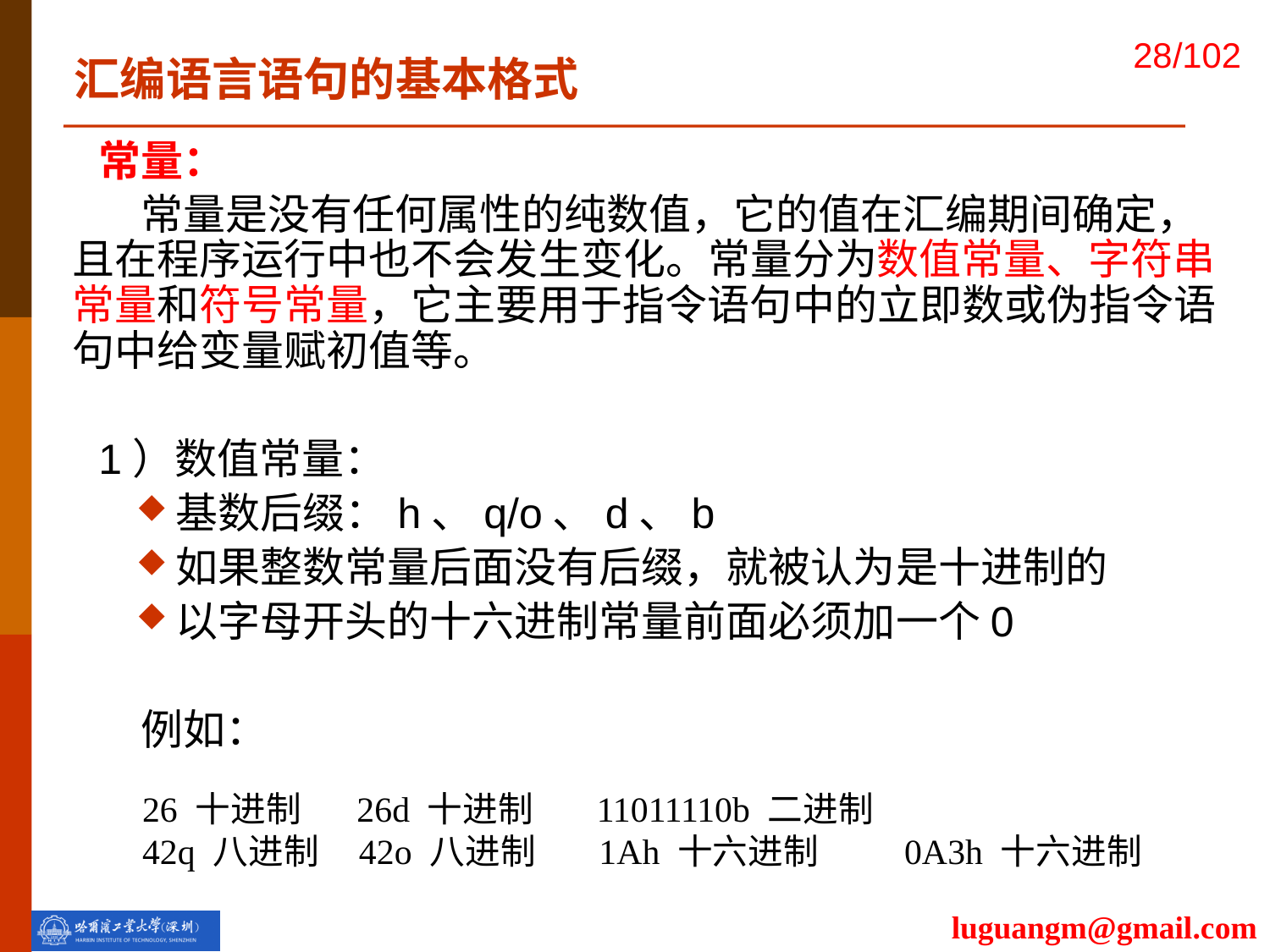

汇编语言语句的基本格式
常量：
　常量是没有任何属性的纯数值，它的值在汇编期间确定，且在程序运行中也不会发生变化。常量分为数值常量、字符串常量和符号常量，它主要用于指令语句中的立即数或伪指令语句中给变量赋初值等。

1）数值常量：
基数后缀：h、q/o、d、b
如果整数常量后面没有后缀，就被认为是十进制的
以字母开头的十六进制常量前面必须加一个0

　例如：
26 十进制      26d 十进制       11011110b 二进制
42q 八进制    42o 八进制       1Ah 十六进制	0A3h 十六进制